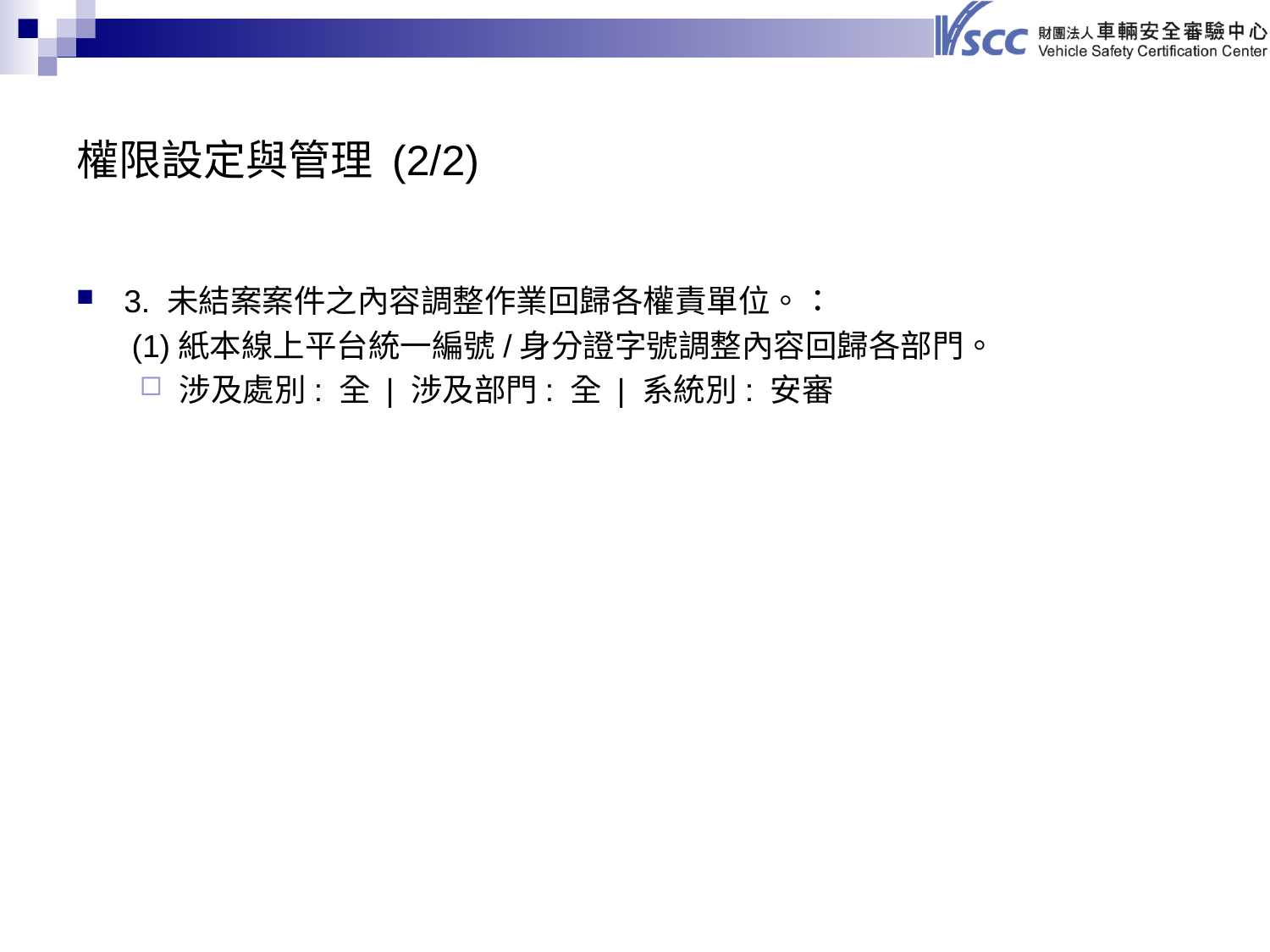

# 權限設定與管理 (2/2)
3. 未結案案件之內容調整作業回歸各權責單位。：
(1)紙本線上平台統一編號/身分證字號調整內容回歸各部門。
涉及處別: 全 | 涉及部門: 全 | 系統別: 安審